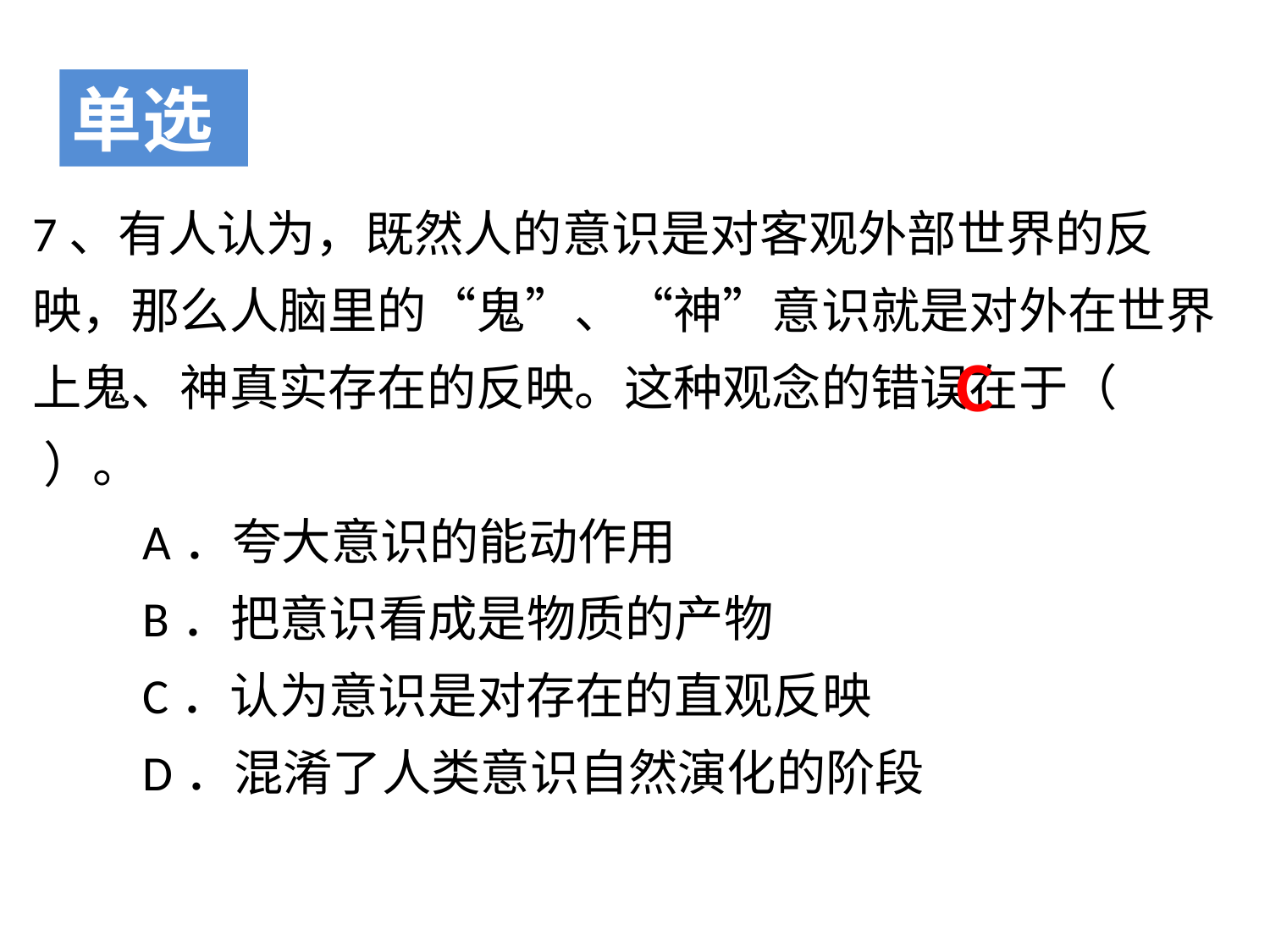

单选
7、有人认为，既然人的意识是对客观外部世界的反映，那么人脑里的“鬼”、“神”意识就是对外在世界上鬼、神真实存在的反映。这种观念的错误在于（  ）。
　　A．夸大意识的能动作用
　　B．把意识看成是物质的产物
　　C．认为意识是对存在的直观反映
　　D．混淆了人类意识自然演化的阶段

C